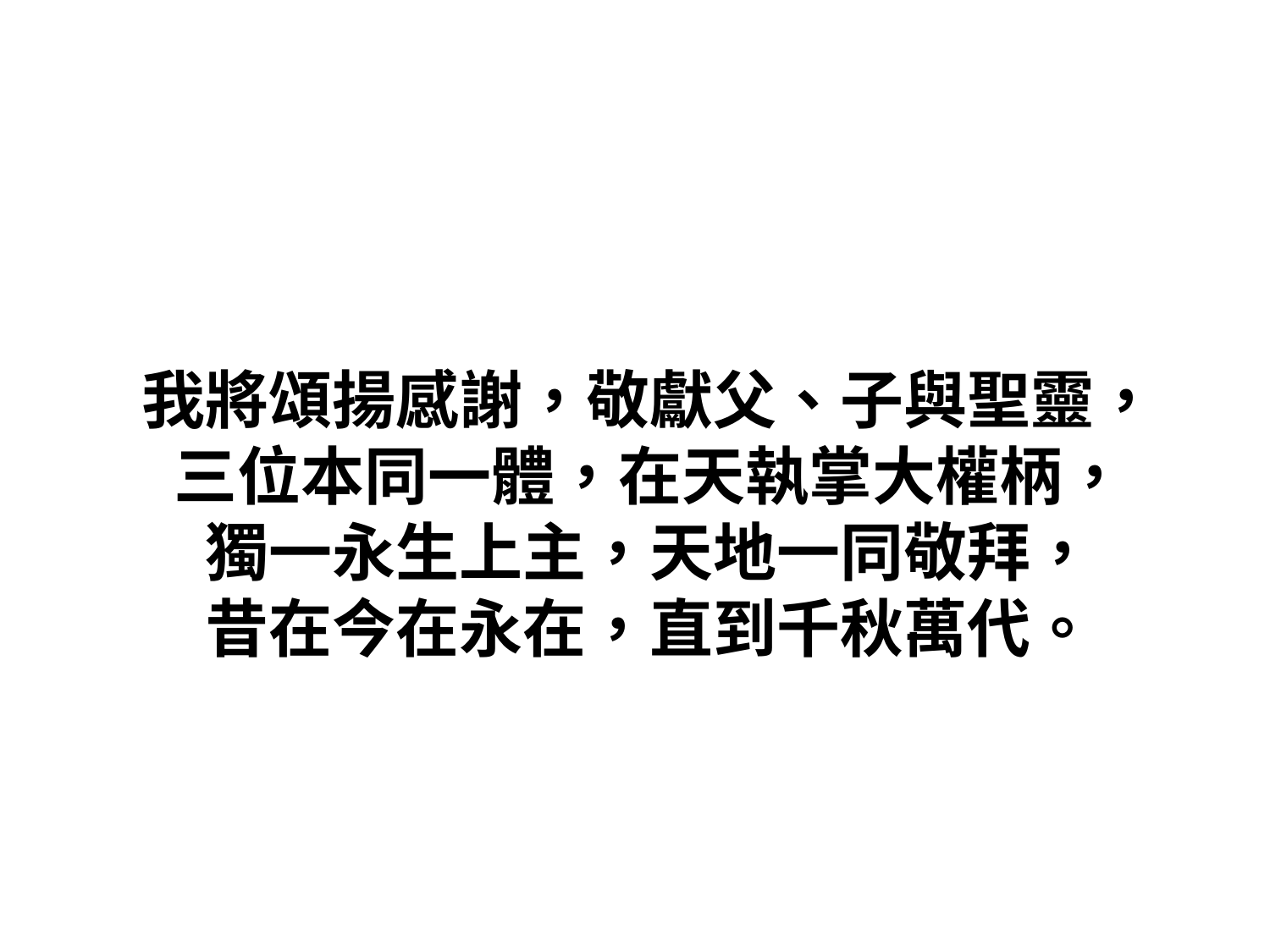

#
我將頌揚感謝，敬獻父、子與聖靈，
三位本同一體，在天執掌大權柄，
獨一永生上主，天地一同敬拜，
昔在今在永在，直到千秋萬代。